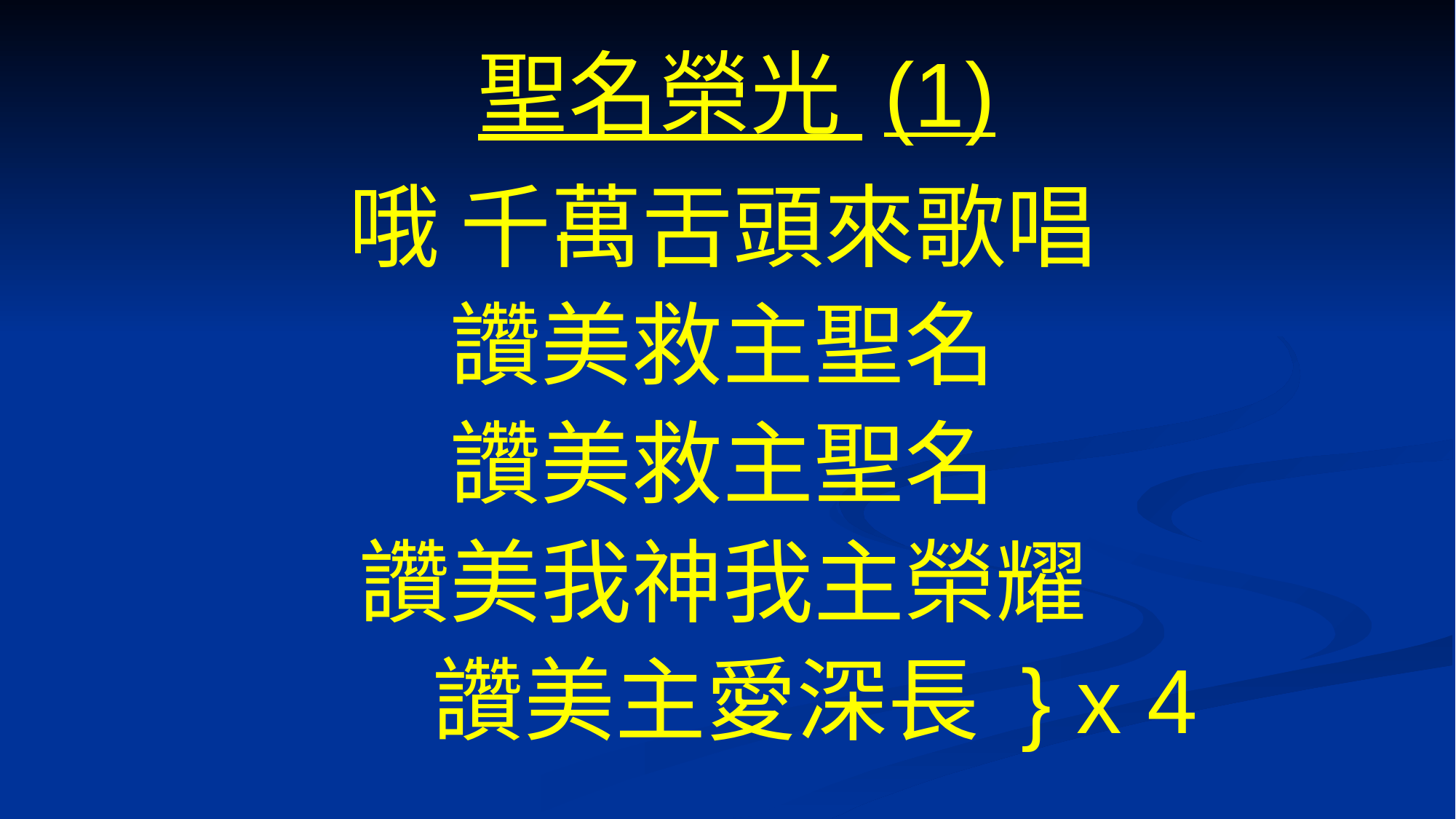

# 聖名榮光 (1)
哦 千萬舌頭來歌唱
讚美救主聖名
讚美救主聖名
讚美我神我主榮耀
        讚美主愛深長 } x 4